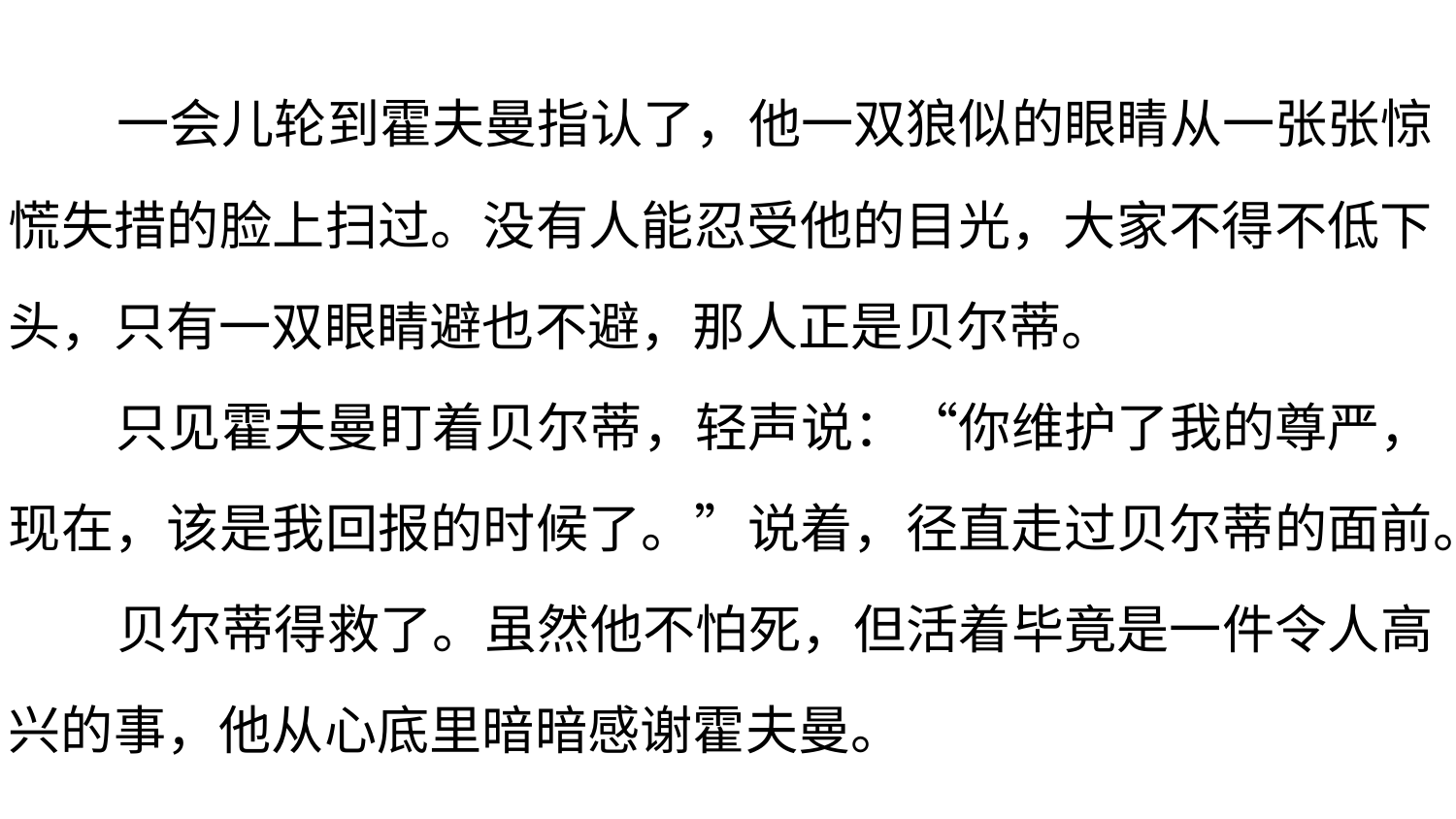

一会儿轮到霍夫曼指认了，他一双狼似的眼睛从一张张惊慌失措的脸上扫过。没有人能忍受他的目光，大家不得不低下头，只有一双眼睛避也不避，那人正是贝尔蒂。
        只见霍夫曼盯着贝尔蒂，轻声说：“你维护了我的尊严，现在，该是我回报的时候了。”说着，径直走过贝尔蒂的面前。
        贝尔蒂得救了。虽然他不怕死，但活着毕竟是一件令人高兴的事，他从心底里暗暗感谢霍夫曼。